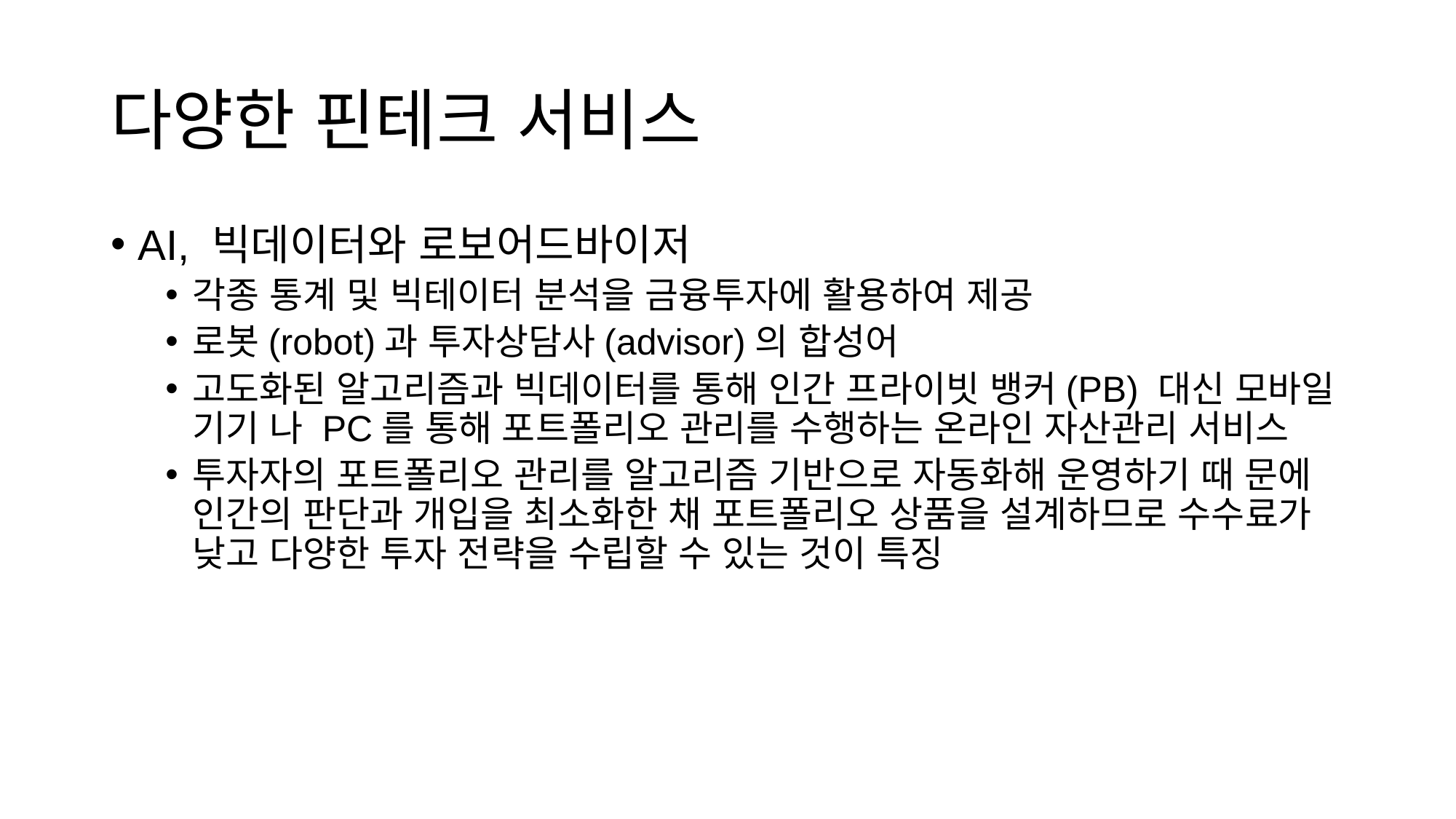

# 다양한 핀테크 서비스
AI, 빅데이터와 로보어드바이저
각종 통계 및 빅테이터 분석을 금융투자에 활용하여 제공
로봇(robot)과 투자상담사(advisor)의 합성어
고도화된 알고리즘과 빅데이터를 통해 인간 프라이빗 뱅커(PB) 대신 모바일 기기 나 PC를 통해 포트폴리오 관리를 수행하는 온라인 자산관리 서비스
투자자의 포트폴리오 관리를 알고리즘 기반으로 자동화해 운영하기 때 문에 인간의 판단과 개입을 최소화한 채 포트폴리오 상품을 설계하므로 수수료가 낮고 다양한 투자 전략을 수립할 수 있는 것이 특징